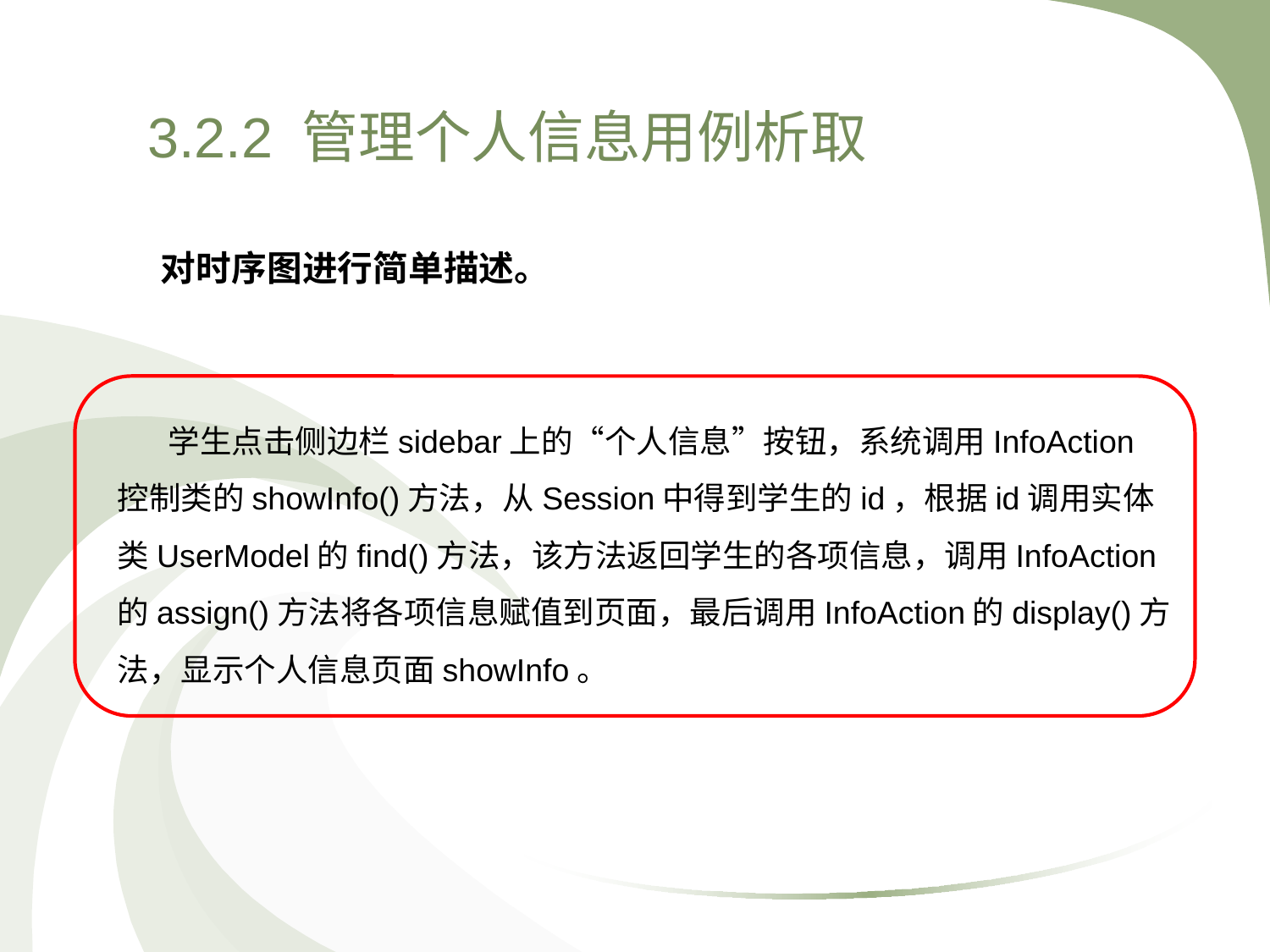

3.2.2 管理个人信息用例析取
对时序图进行简单描述。

      学生点击侧边栏sidebar上的“个人信息”按钮，系统调用InfoAction控制类的showInfo()方法，从Session中得到学生的id，根据id调用实体类UserModel的find()方法，该方法返回学生的各项信息，调用InfoAction的assign()方法将各项信息赋值到页面，最后调用InfoAction的display()方法，显示个人信息页面showInfo。